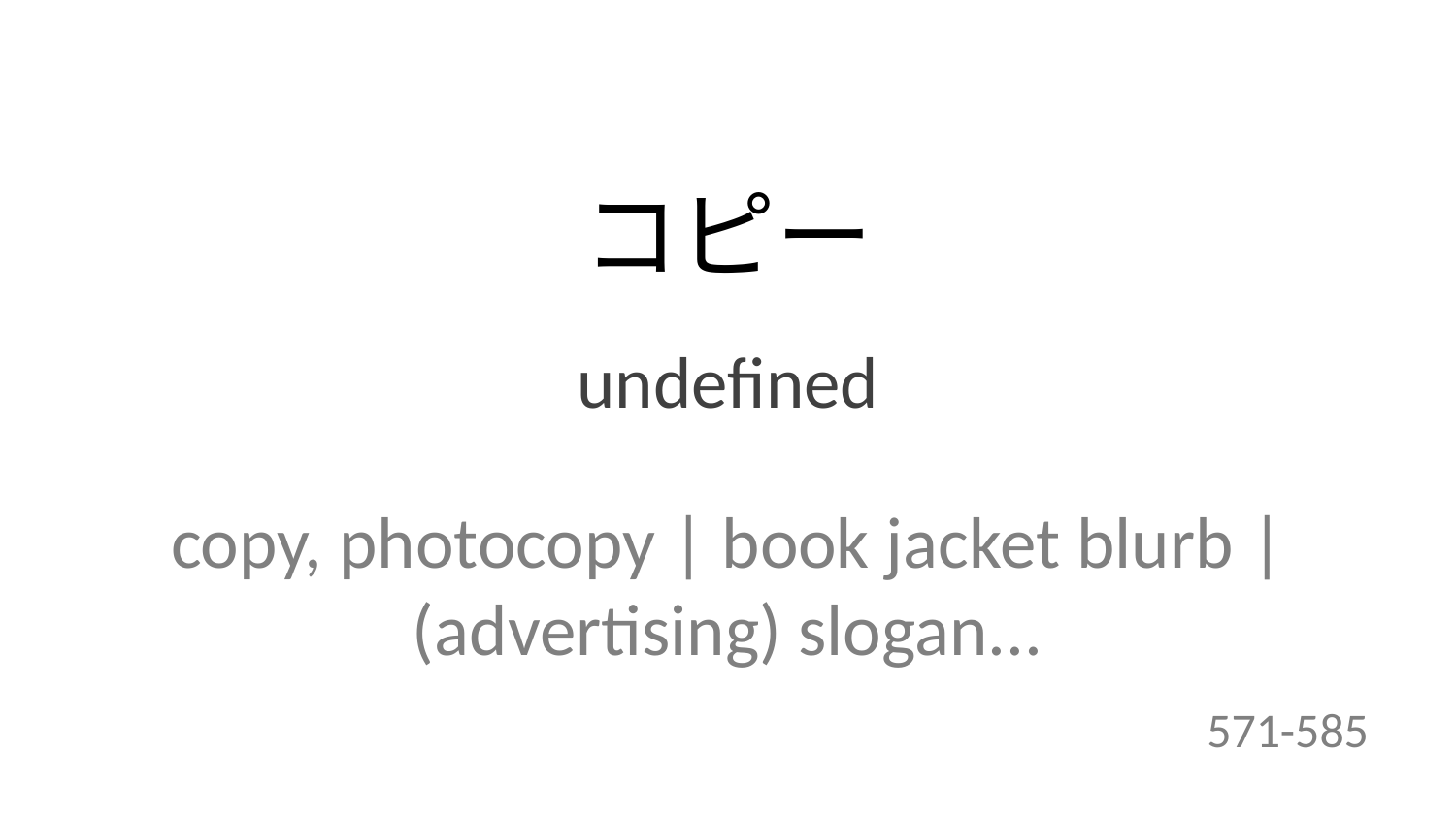

コピー

undefined
copy, photocopy | book jacket blurb | (advertising) slogan...
571-585